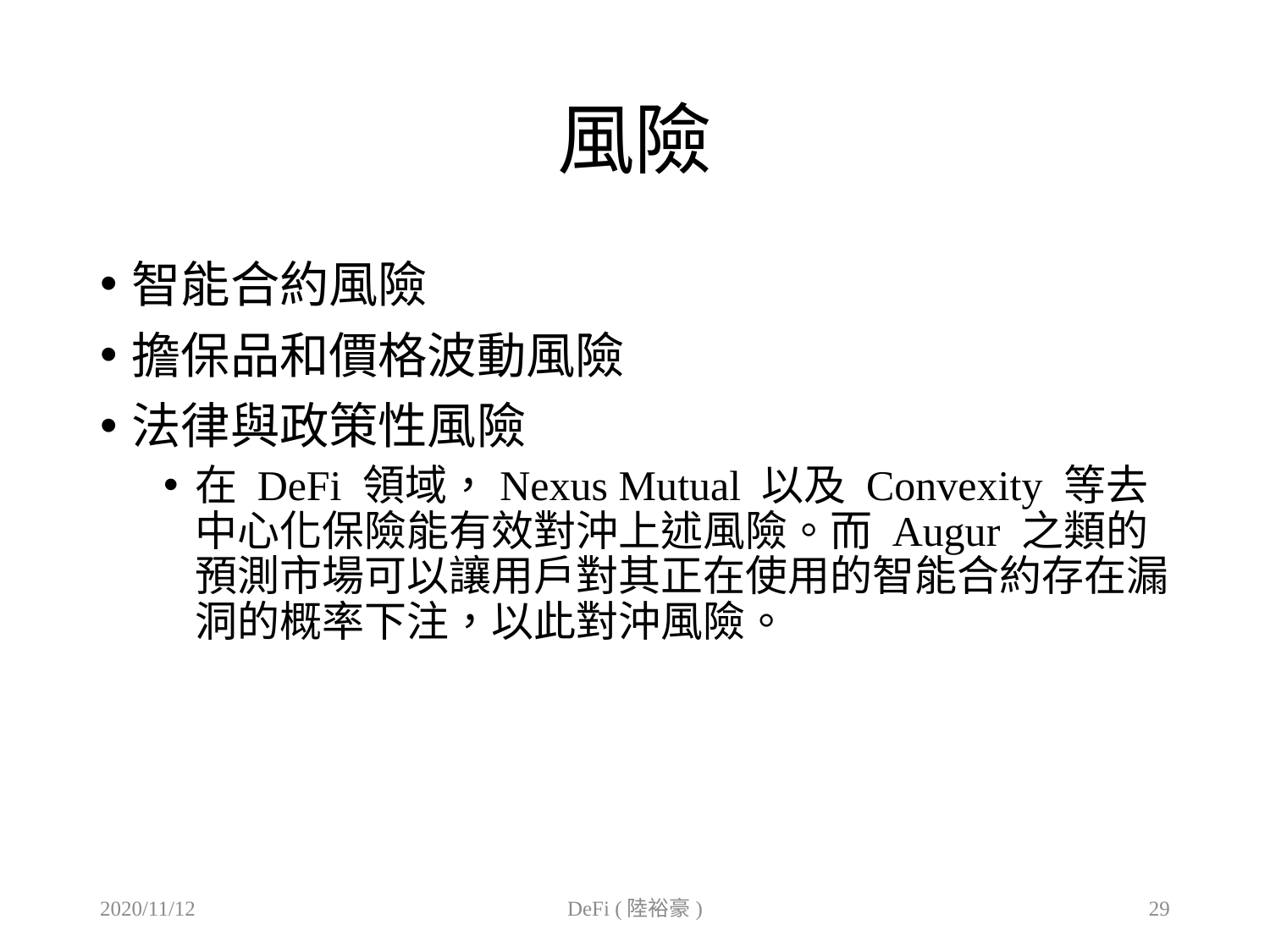

# 風險
智能合約風險
擔保品和價格波動風險
法律與政策性風險
在 DeFi 領域，Nexus Mutual 以及 Convexity 等去中心化保險能有效對沖上述風險。而 Augur 之類的預測市場可以讓用戶對其正在使用的智能合約存在漏洞的概率下注，以此對沖風險。

2020/11/12
DeFi (陸裕豪)
29